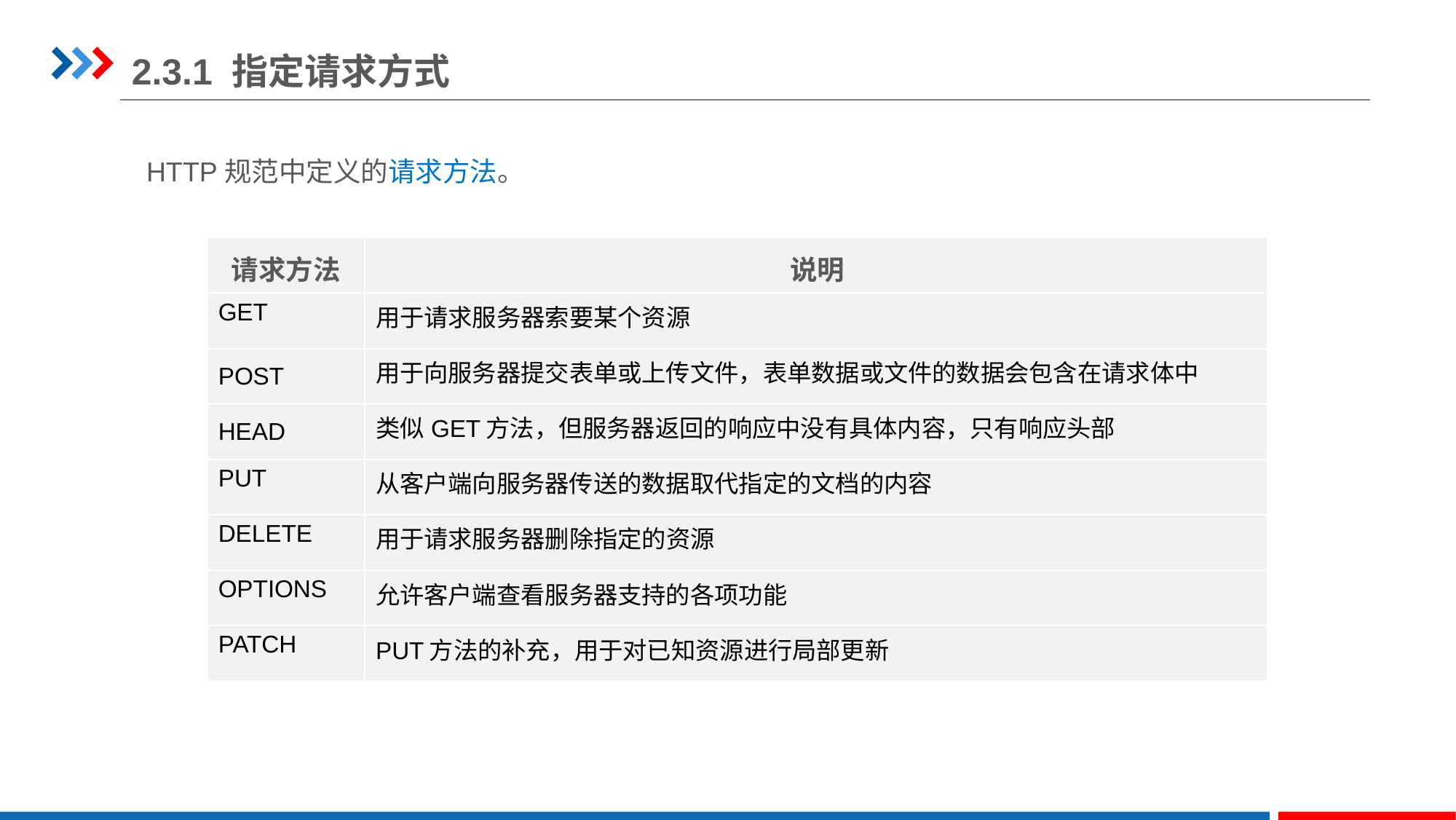

2.3.1 指定请求方式
HTTP规范中定义的请求方法。
| 请求方法 | 说明 |
| --- | --- |
| GET | 用于请求服务器索要某个资源 |
| POST | 用于向服务器提交表单或上传文件，表单数据或文件的数据会包含在请求体中 |
| HEAD | 类似GET方法，但服务器返回的响应中没有具体内容，只有响应头部 |
| PUT | 从客户端向服务器传送的数据取代指定的文档的内容 |
| DELETE | 用于请求服务器删除指定的资源 |
| OPTIONS | 允许客户端查看服务器支持的各项功能 |
| PATCH | PUT方法的补充，用于对已知资源进行局部更新 |